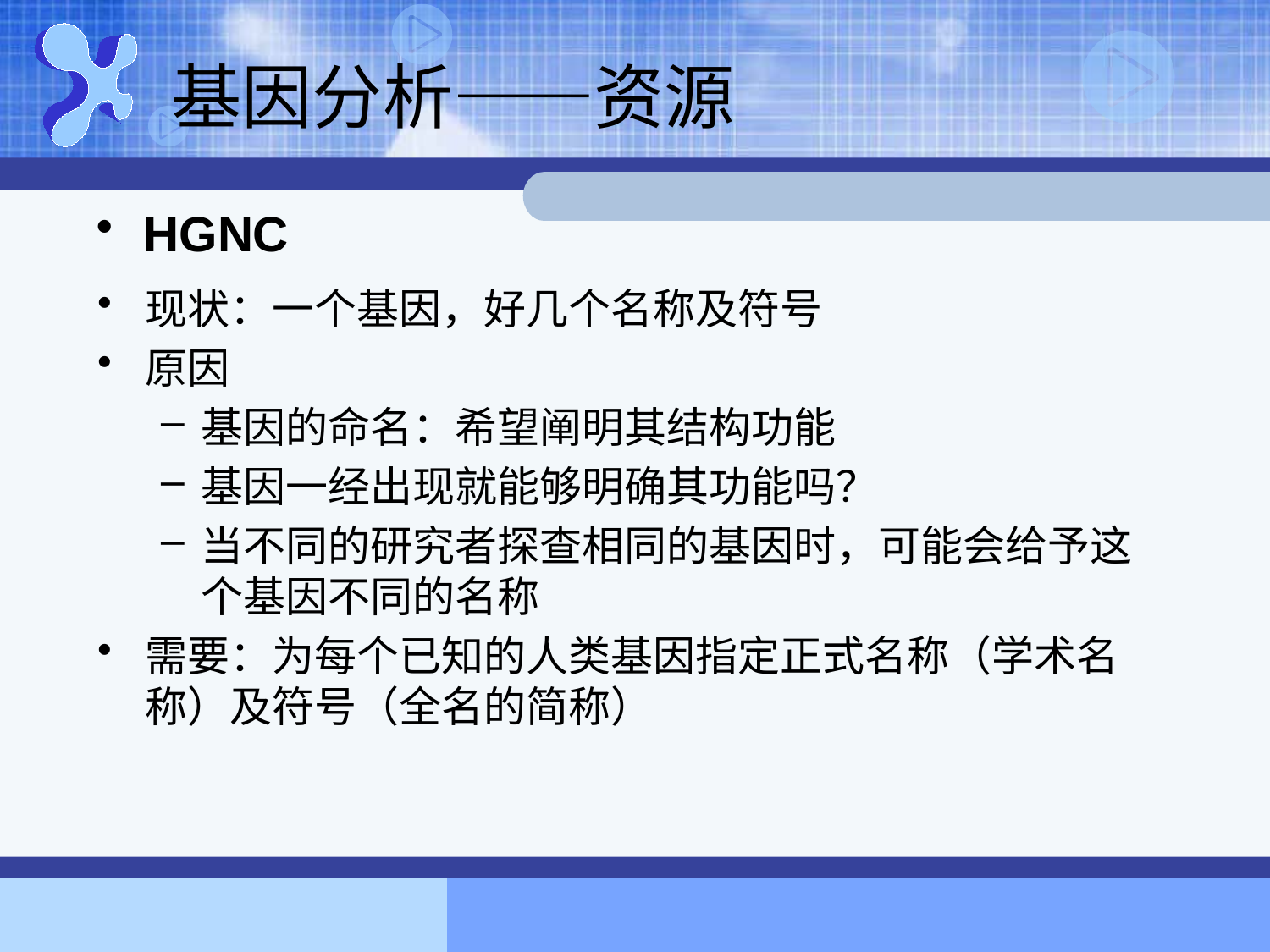

# 基因分析——资源
HGNC
现状：一个基因，好几个名称及符号
原因
基因的命名：希望阐明其结构功能
基因一经出现就能够明确其功能吗？
当不同的研究者探查相同的基因时，可能会给予这个基因不同的名称
需要：为每个已知的人类基因指定正式名称（学术名称）及符号（全名的简称）